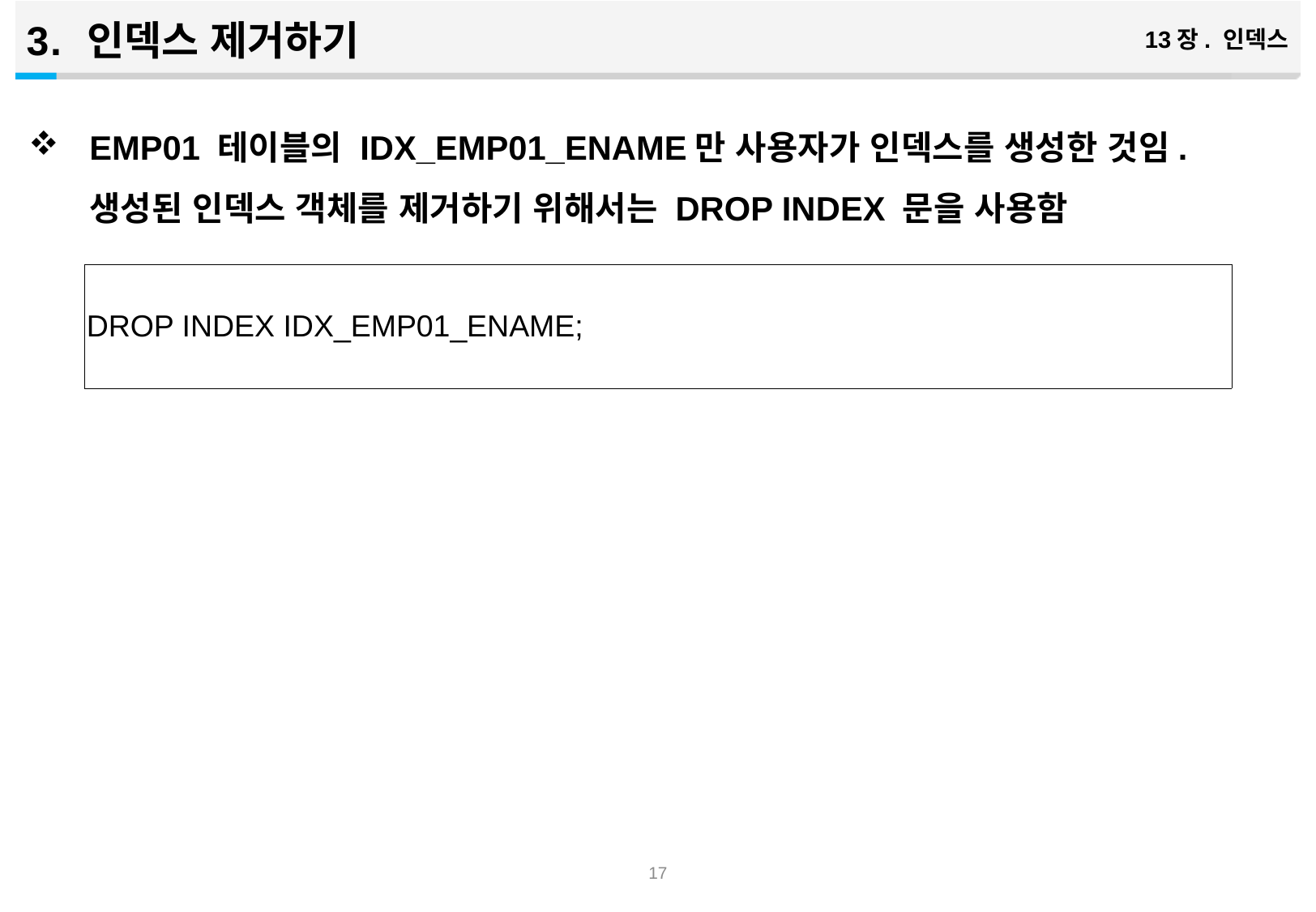

인덱스 제거하기
13장. 인덱스
EMP01 테이블의 IDX_EMP01_ENAME만 사용자가 인덱스를 생성한 것임.       생성된 인덱스 객체를 제거하기 위해서는 DROP INDEX 문을 사용함
| DROP INDEX IDX\_EMP01\_ENAME; |
| --- |
17